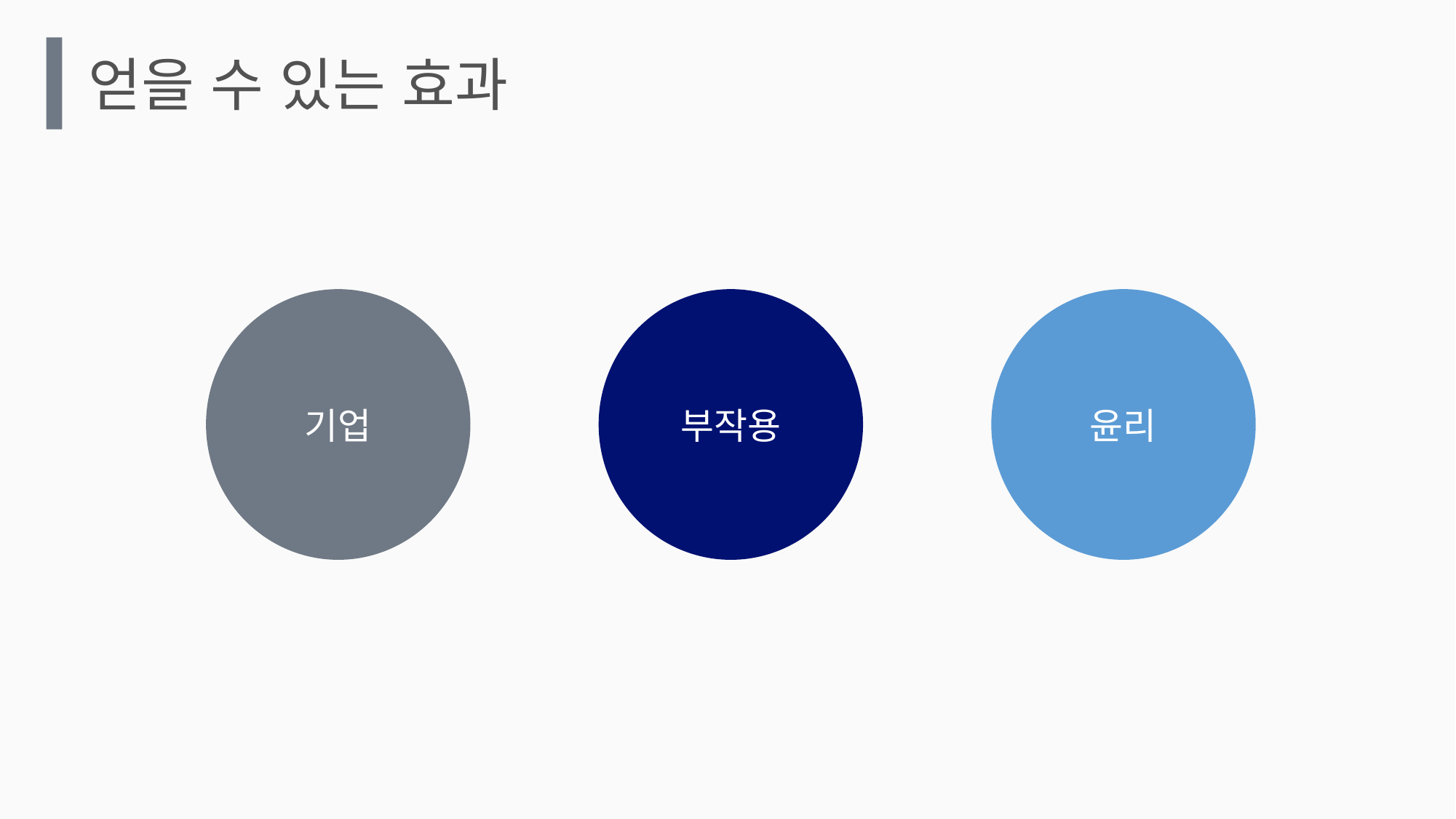

얻을 수 있는 효과
부작용
윤리
기업